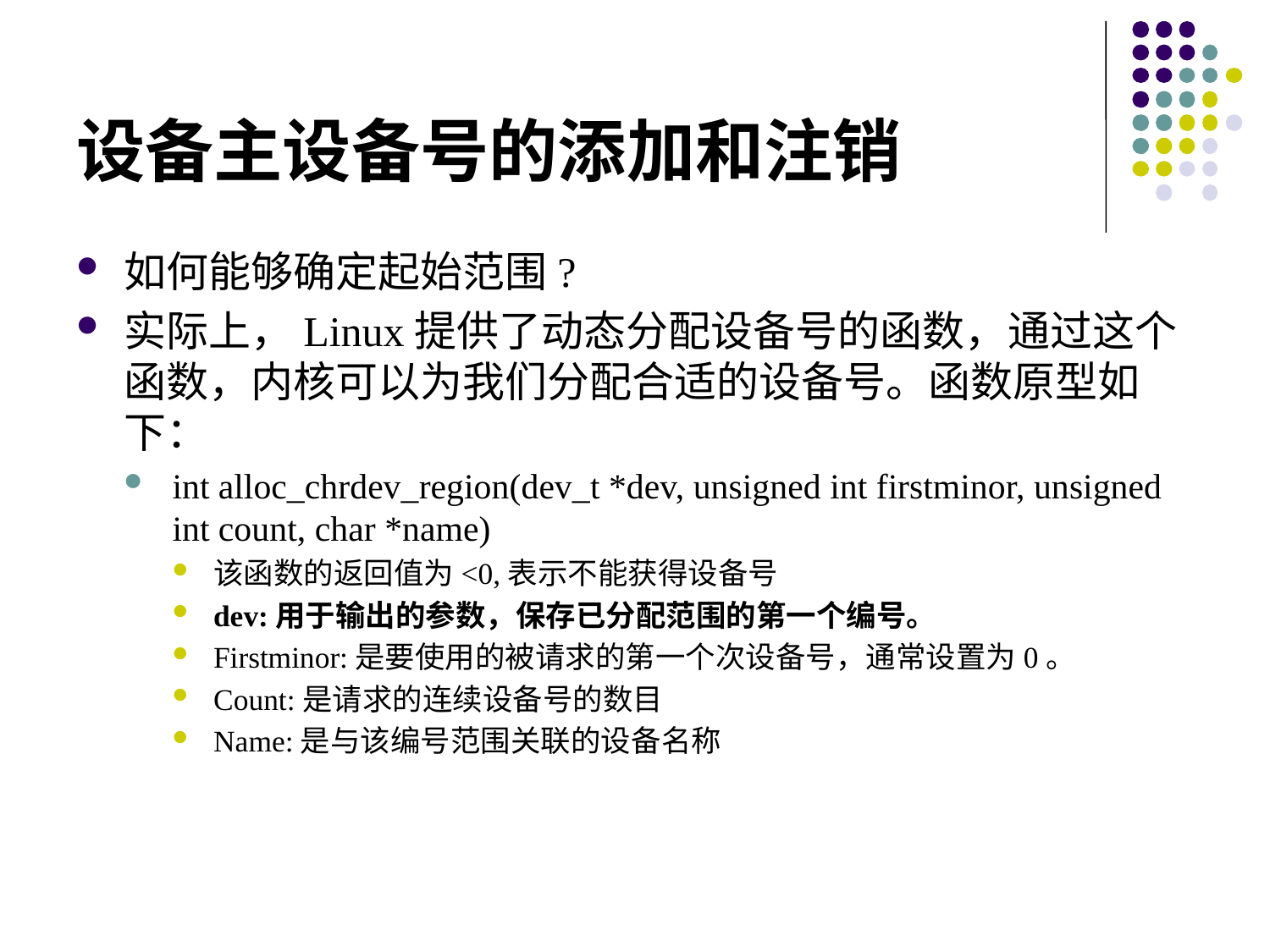

# 设备主设备号的添加和注销
如何能够确定起始范围?
实际上，Linux提供了动态分配设备号的函数，通过这个函数，内核可以为我们分配合适的设备号。函数原型如下：
int alloc_chrdev_region(dev_t *dev, unsigned int firstminor, unsigned int count, char *name)
该函数的返回值为<0,表示不能获得设备号
dev:用于输出的参数，保存已分配范围的第一个编号。
Firstminor:是要使用的被请求的第一个次设备号，通常设置为0。
Count:是请求的连续设备号的数目
Name:是与该编号范围关联的设备名称